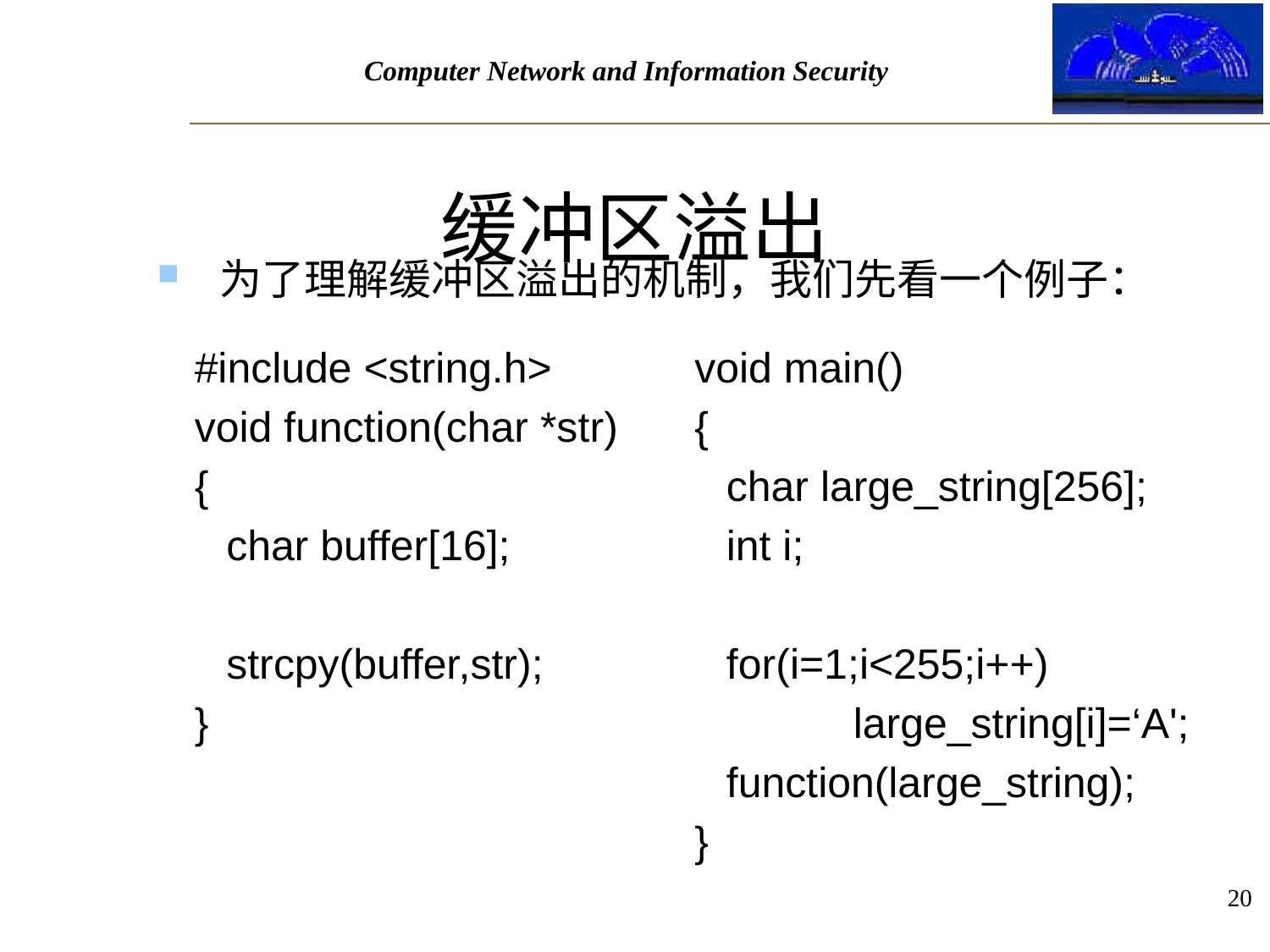

# 缓冲区溢出
为了理解缓冲区溢出的机制，我们先看一个例子：
#include <string.h>
void function(char *str)
{
	char buffer[16];

	strcpy(buffer,str);
}
void main()
{
	char large_string[256];
	int i;

	for(i=1;i<255;i++)
		large_string[i]=‘A';
	function(large_string);
}

20